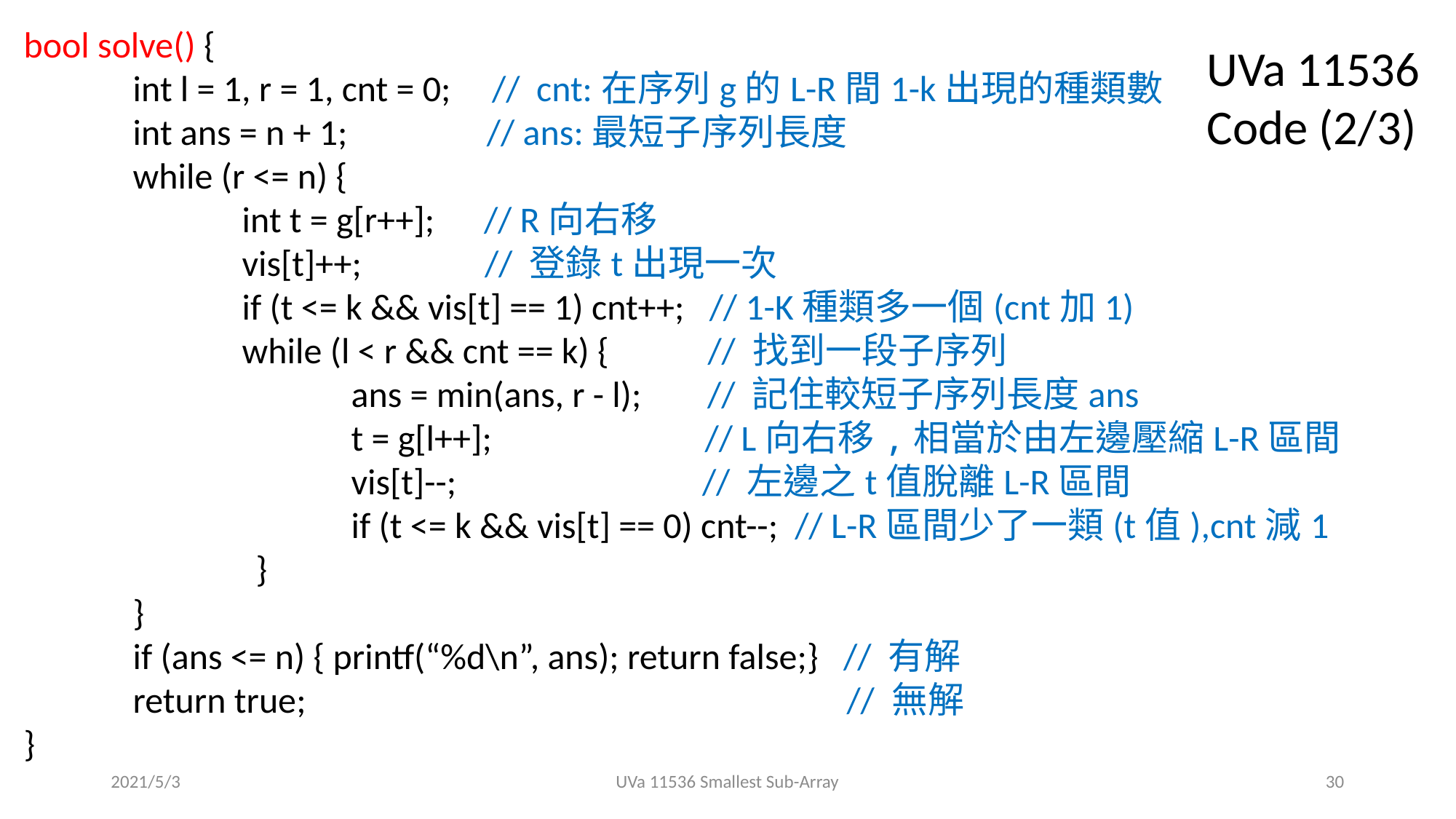

bool solve() {
	int l = 1, r = 1, cnt = 0;     //  cnt:在序列g的L-R間1-k出現的種類數
	int ans = n + 1;                 // ans:最短子序列長度
	while (r <= n) {
		int t = g[r++];      // R向右移
		vis[t]++;               // 登錄t出現一次
		if (t <= k && vis[t] == 1) cnt++;   // 1-K種類多一個(cnt加1)
		while (l < r && cnt == k) {            // 找到一段子序列
			ans = min(ans, r - l);        // 記住較短子序列長度ans
			t = g[l++];                          // L向右移,相當於由左邊壓縮L-R區間
			vis[t]--;                              // 左邊之t值脫離L-R區間
			if (t <= k && vis[t] == 0) cnt--;  // L-R區間少了一類(t值),cnt減1		               }
	}
	if (ans <= n) { printf(“%d\n”, ans); return false;}   // 有解
	return true;                                                                  // 無解
}
UVa 11536 Code (2/3)
2021/5/3
UVa 11536 Smallest Sub-Array
30